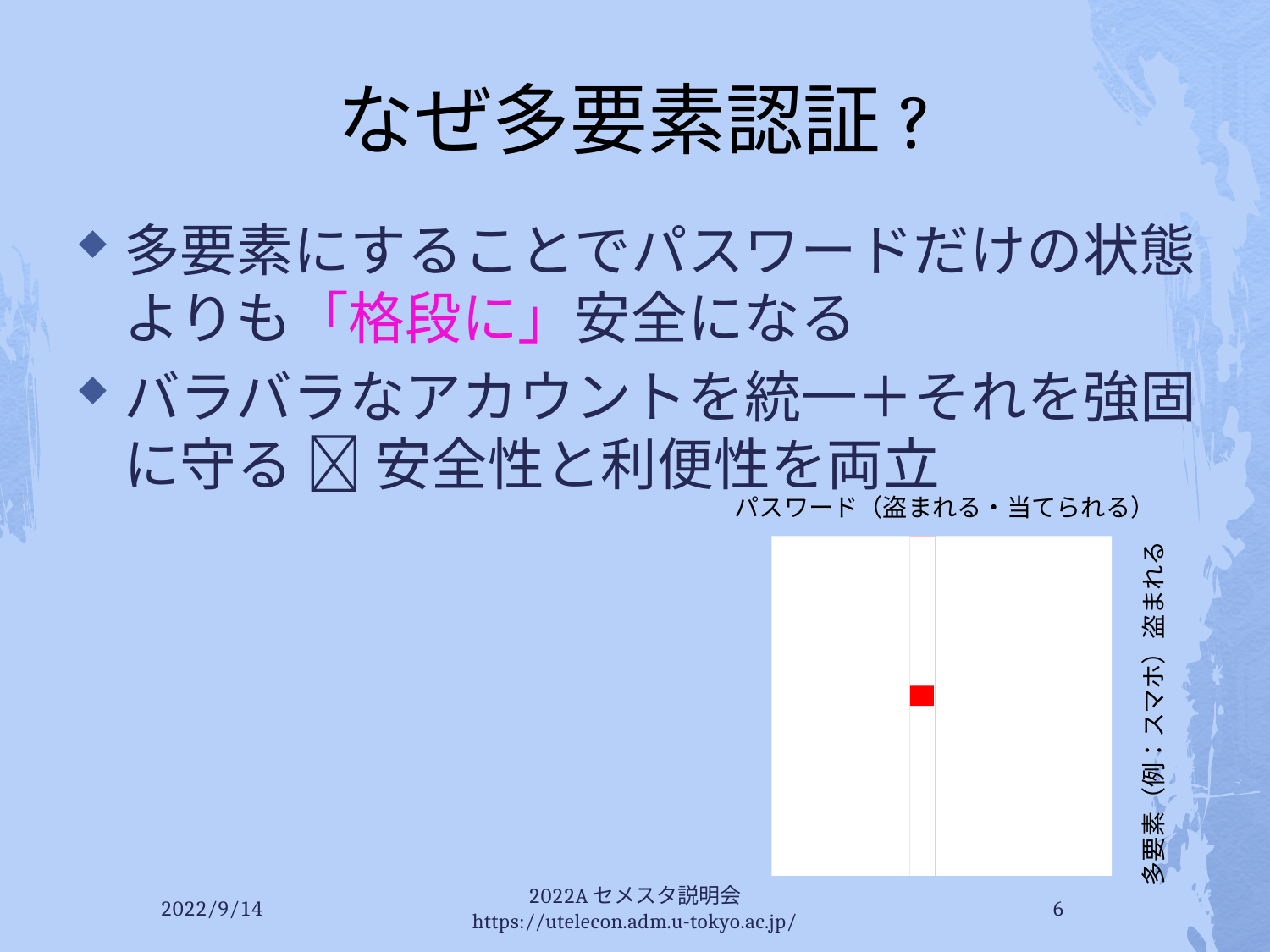

# なぜ多要素認証?
多要素にすることでパスワードだけの状態よりも「格段に」安全になる
バラバラなアカウントを統一＋それを強固に守る ⇒ 安全性と利便性を両立
パスワード（盗まれる・当てられる）

多要素（例：スマホ）盗まれる
2022/9/14
2022Aセメスタ説明会 https://utelecon.adm.u-tokyo.ac.jp/
6